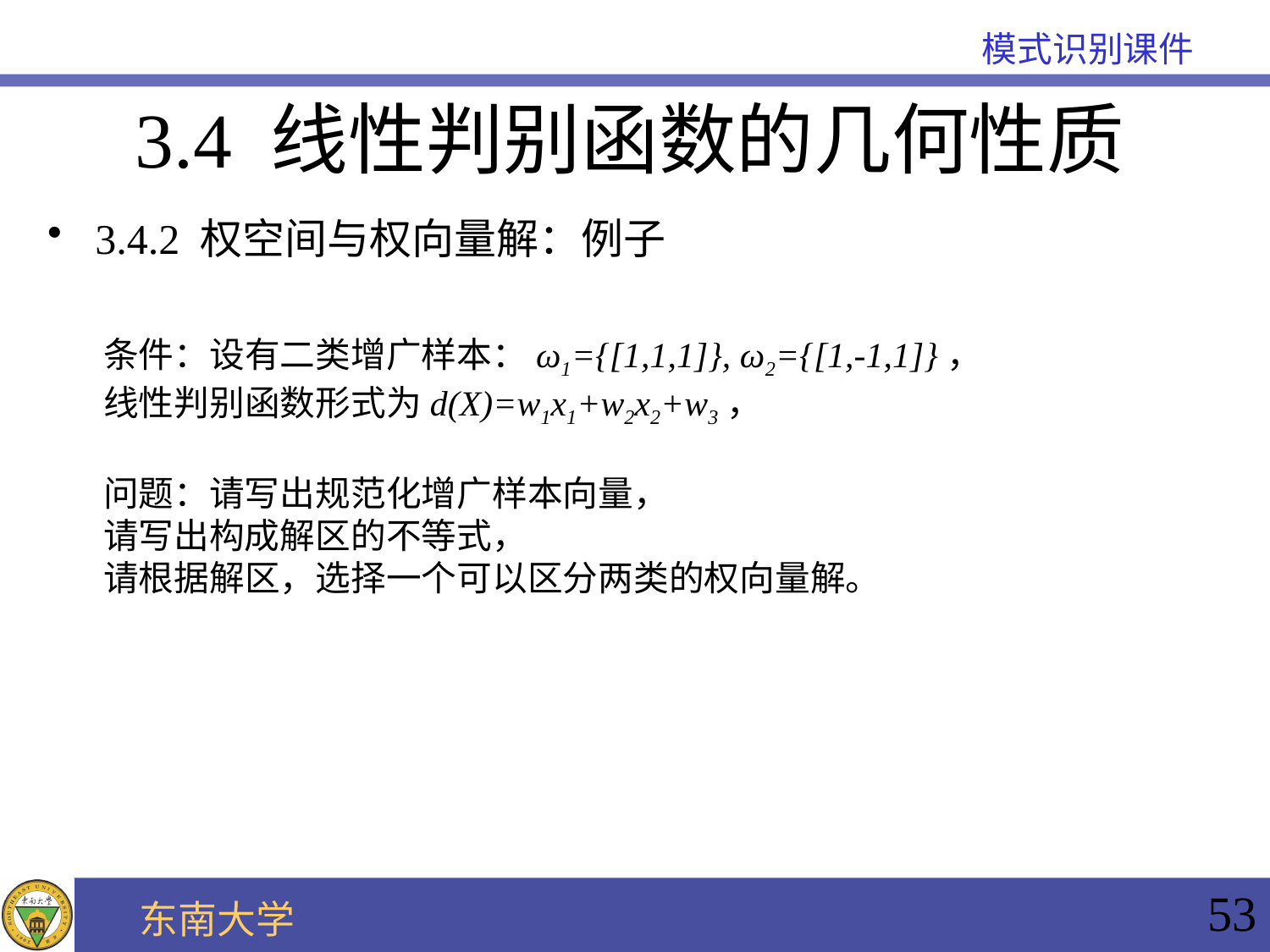

3.4 线性判别函数的几何性质
3.4.2 权空间与权向量解：例子
条件：设有二类增广样本：ω1={[1,1,1]}, ω2={[1,-1,1]}，
线性判别函数形式为d(X)=w1x1+w2x2+w3，

问题：请写出规范化增广样本向量，
请写出构成解区的不等式，
请根据解区，选择一个可以区分两类的权向量解。
53